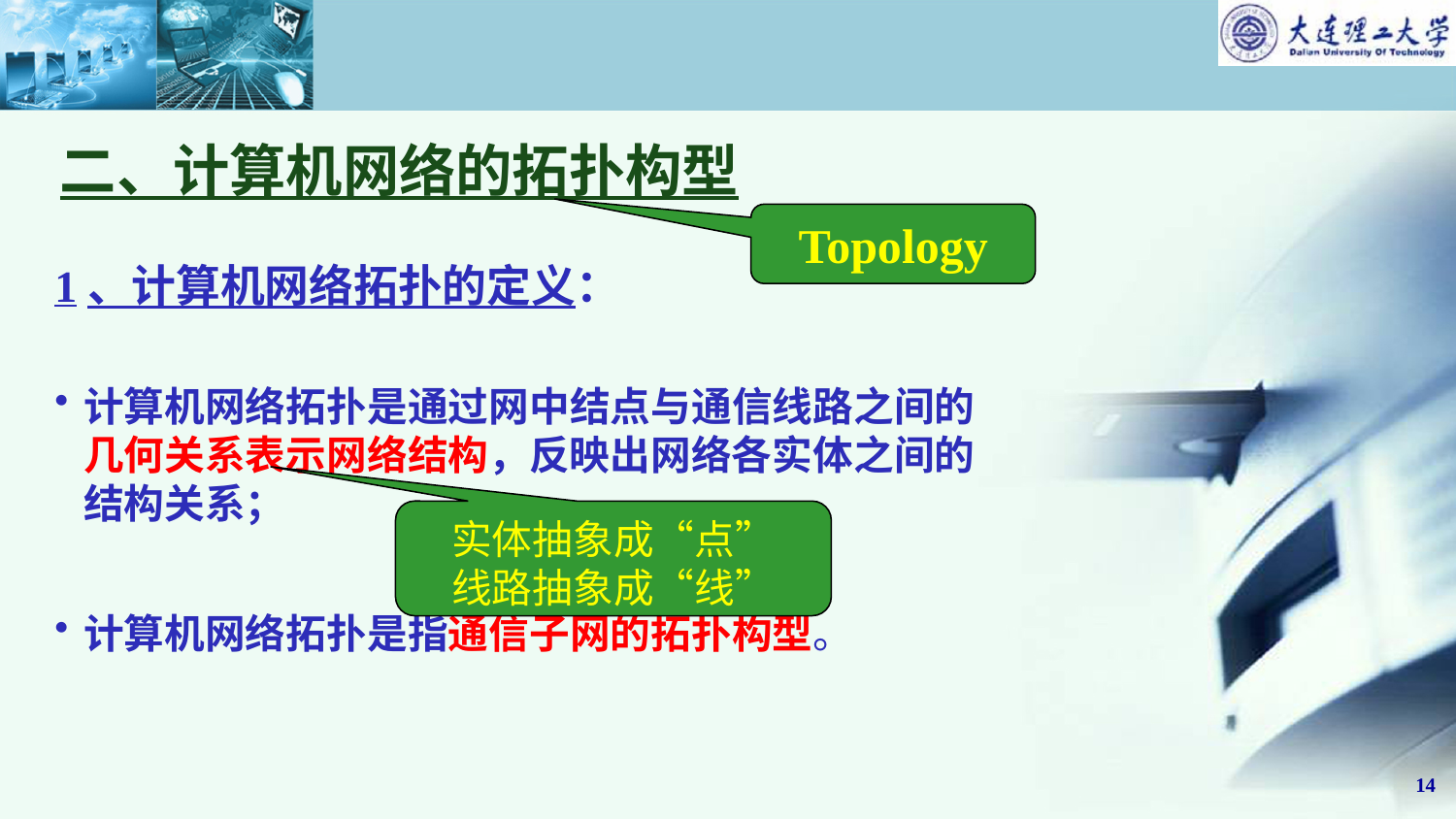

二、计算机网络的拓扑构型
Topology
1、计算机网络拓扑的定义：

计算机网络拓扑是通过网中结点与通信线路之间的几何关系表示网络结构，反映出网络各实体之间的结构关系；

计算机网络拓扑是指通信子网的拓扑构型。
实体抽象成“点”
线路抽象成“线”
14